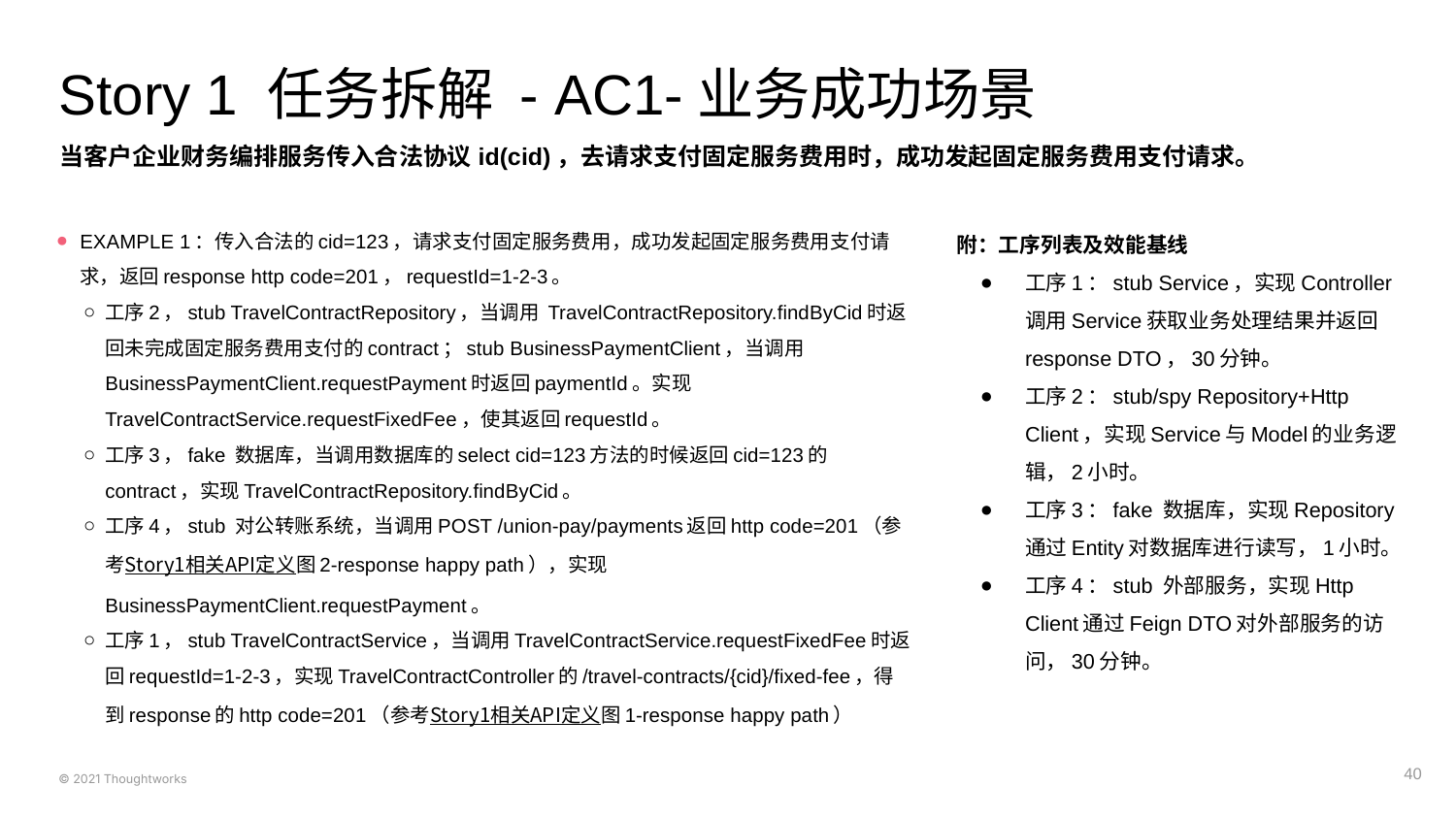

# Story 1 任务拆解 - AC1-业务成功场景
当客户企业财务编排服务传入合法协议id(cid)，去请求支付固定服务费用时，成功发起固定服务费用支付请求。
附：工序列表及效能基线
工序1：stub Service，实现Controller调用Service获取业务处理结果并返回response DTO，30分钟。
工序2：stub/spy Repository+Http Client，实现Service与Model的业务逻辑，2小时。
工序3：fake 数据库，实现Repository通过Entity对数据库进行读写，1小时。
工序4：stub 外部服务，实现Http Client通过Feign DTO对外部服务的访问，30分钟。
EXAMPLE 1：传入合法的cid=123，请求支付固定服务费用，成功发起固定服务费用支付请求，返回response http code=201，requestId=1-2-3。
工序2，stub TravelContractRepository，当调用 TravelContractRepository.findByCid时返回未完成固定服务费用支付的contract；stub BusinessPaymentClient，当调用BusinessPaymentClient.requestPayment时返回paymentId。实现TravelContractService.requestFixedFee，使其返回requestId。
工序3，fake 数据库，当调用数据库的select cid=123方法的时候返回cid=123的contract，实现TravelContractRepository.findByCid。
工序4，stub 对公转账系统，当调用POST /union-pay/payments返回http code=201（参考Story1相关API定义图2-response happy path），实现BusinessPaymentClient.requestPayment。
工序1，stub TravelContractService，当调用TravelContractService.requestFixedFee时返回requestId=1-2-3，实现TravelContractController的/travel-contracts/{cid}/fixed-fee，得到response的http code=201（参考Story1相关API定义图1-response happy path）
40